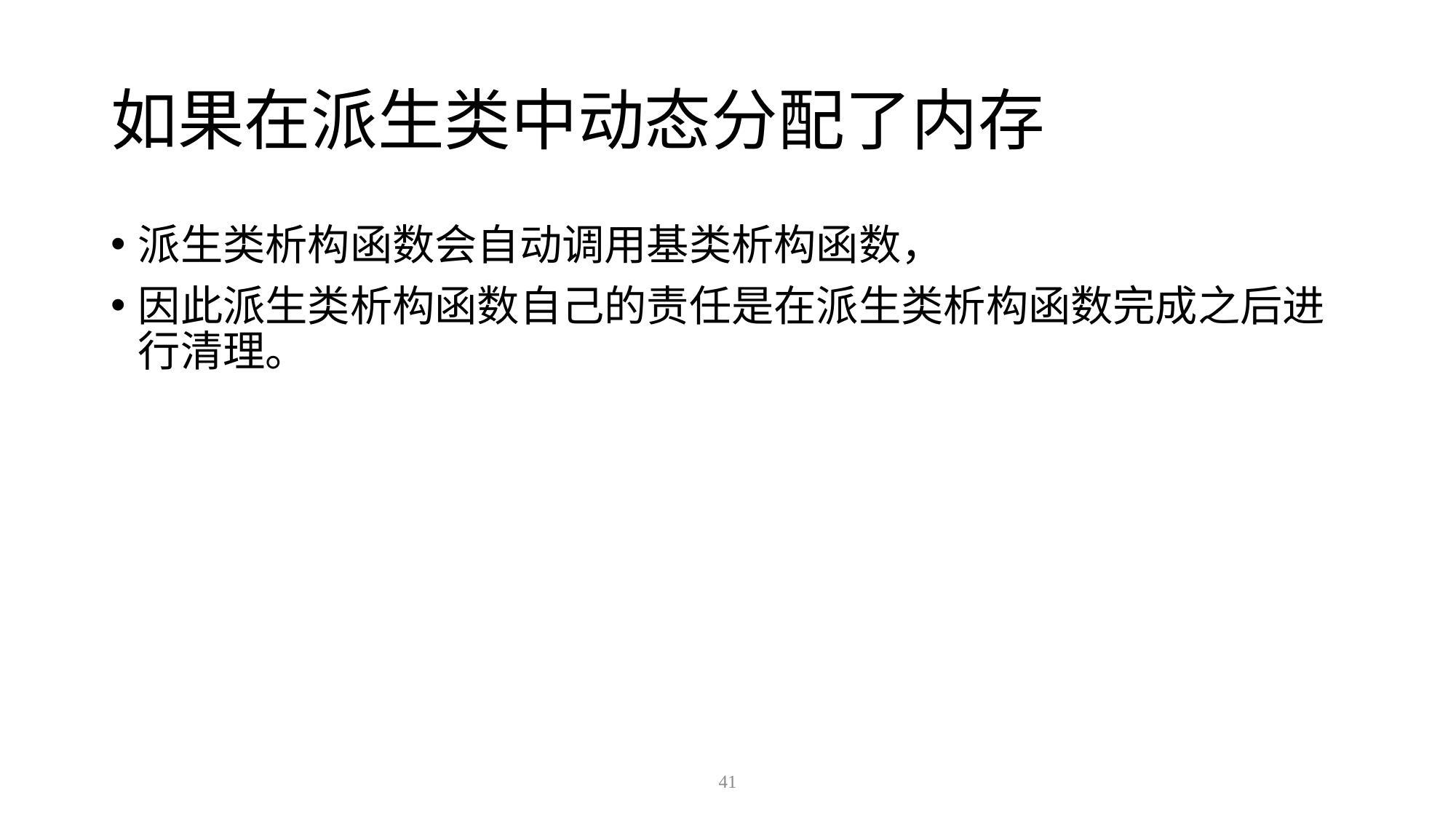

# 如果在派生类中动态分配了内存
派生类析构函数会自动调用基类析构函数，
因此派生类析构函数自己的责任是在派生类析构函数完成之后进行清理。

41